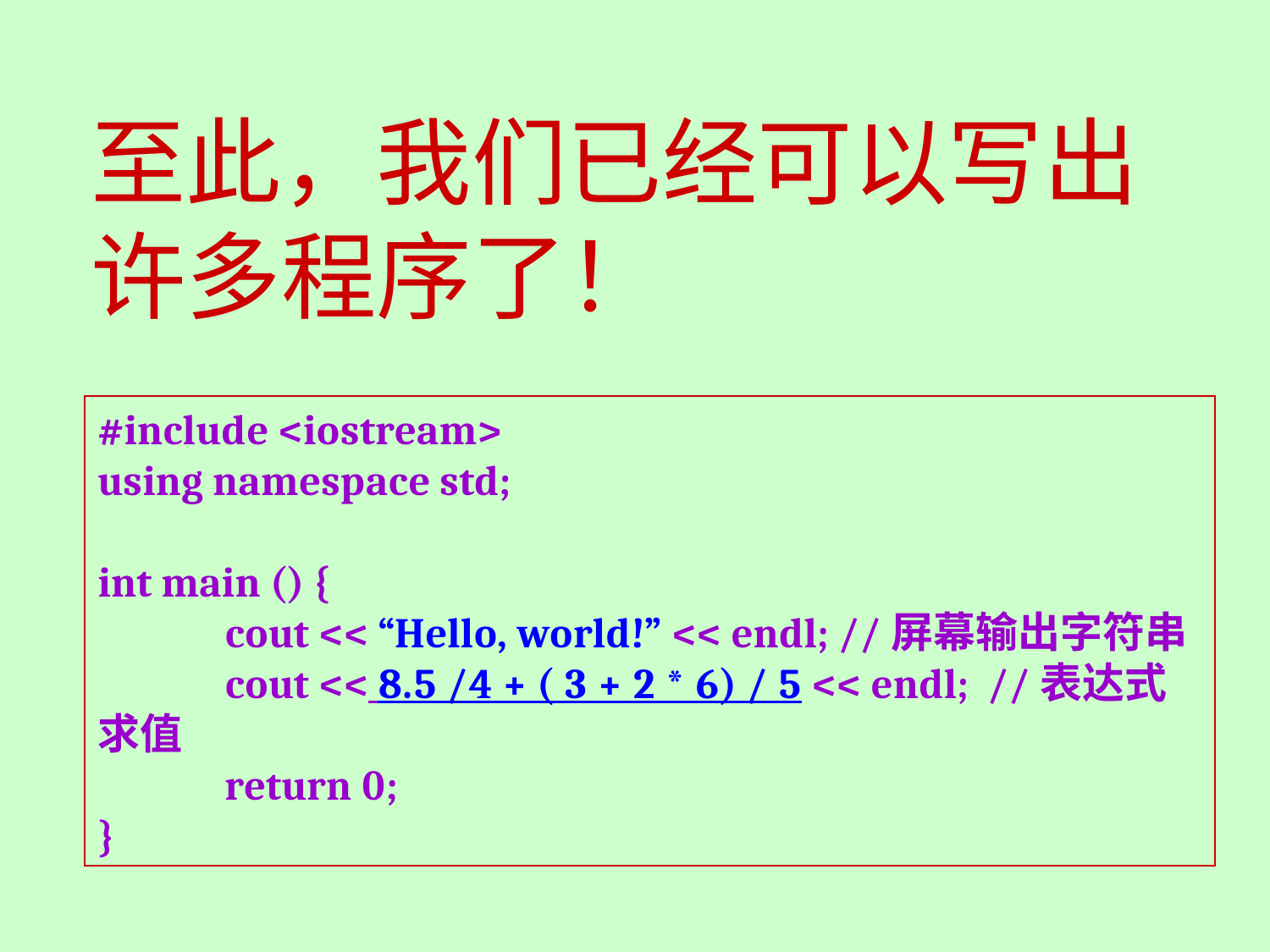

至此，我们已经可以写出许多程序了！
#include <iostream>
using namespace std;

int main () {
	cout << “Hello, world!” << endl; //屏幕输出字符串
	cout << 8.5 /4 + ( 3 + 2 * 6) / 5 << endl;  //表达式求值
	return 0;
}
33